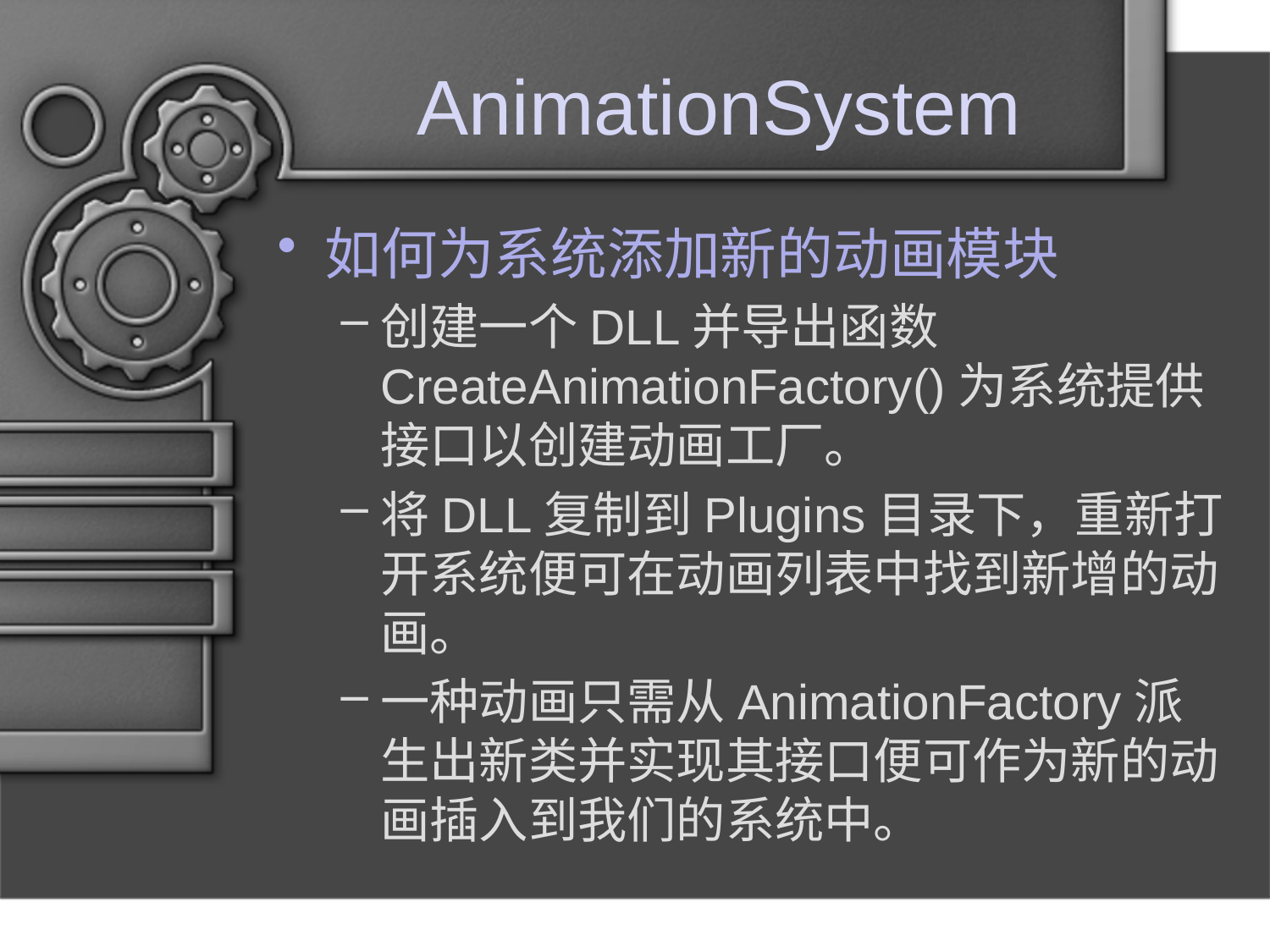

# AnimationSystem
如何为系统添加新的动画模块
创建一个DLL并导出函数CreateAnimationFactory()为系统提供接口以创建动画工厂。
将DLL复制到Plugins目录下，重新打开系统便可在动画列表中找到新增的动画。
一种动画只需从AnimationFactory派生出新类并实现其接口便可作为新的动画插入到我们的系统中。